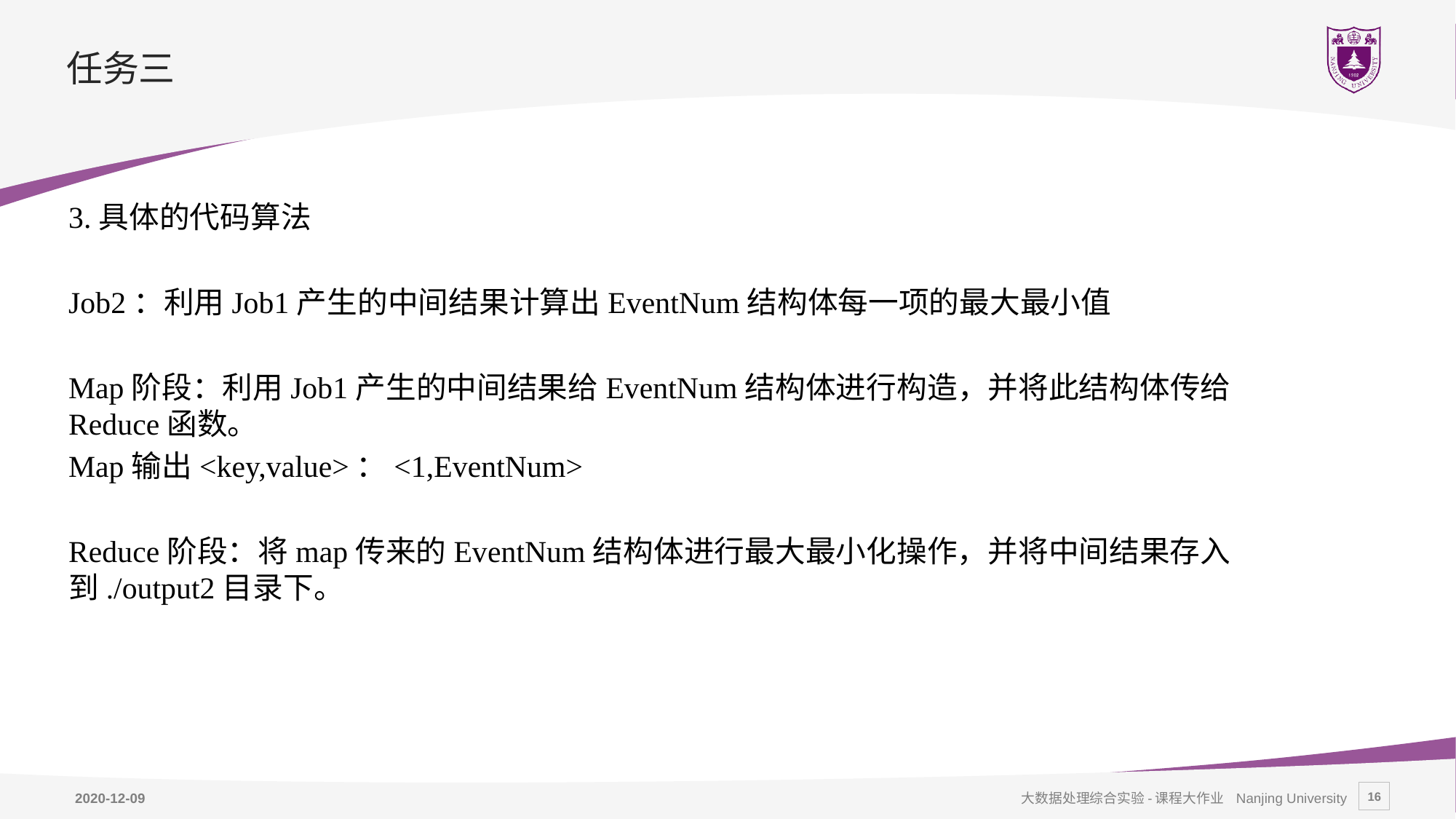

# 任务三
3.具体的代码算法

Job2：利用Job1产生的中间结果计算出EventNum结构体每一项的最大最小值

Map阶段：利用Job1产生的中间结果给EventNum结构体进行构造，并将此结构体传给Reduce函数。
Map输出<key,value>：<1,EventNum>

Reduce阶段：将map传来的EventNum结构体进行最大最小化操作，并将中间结果存入到./output2目录下。